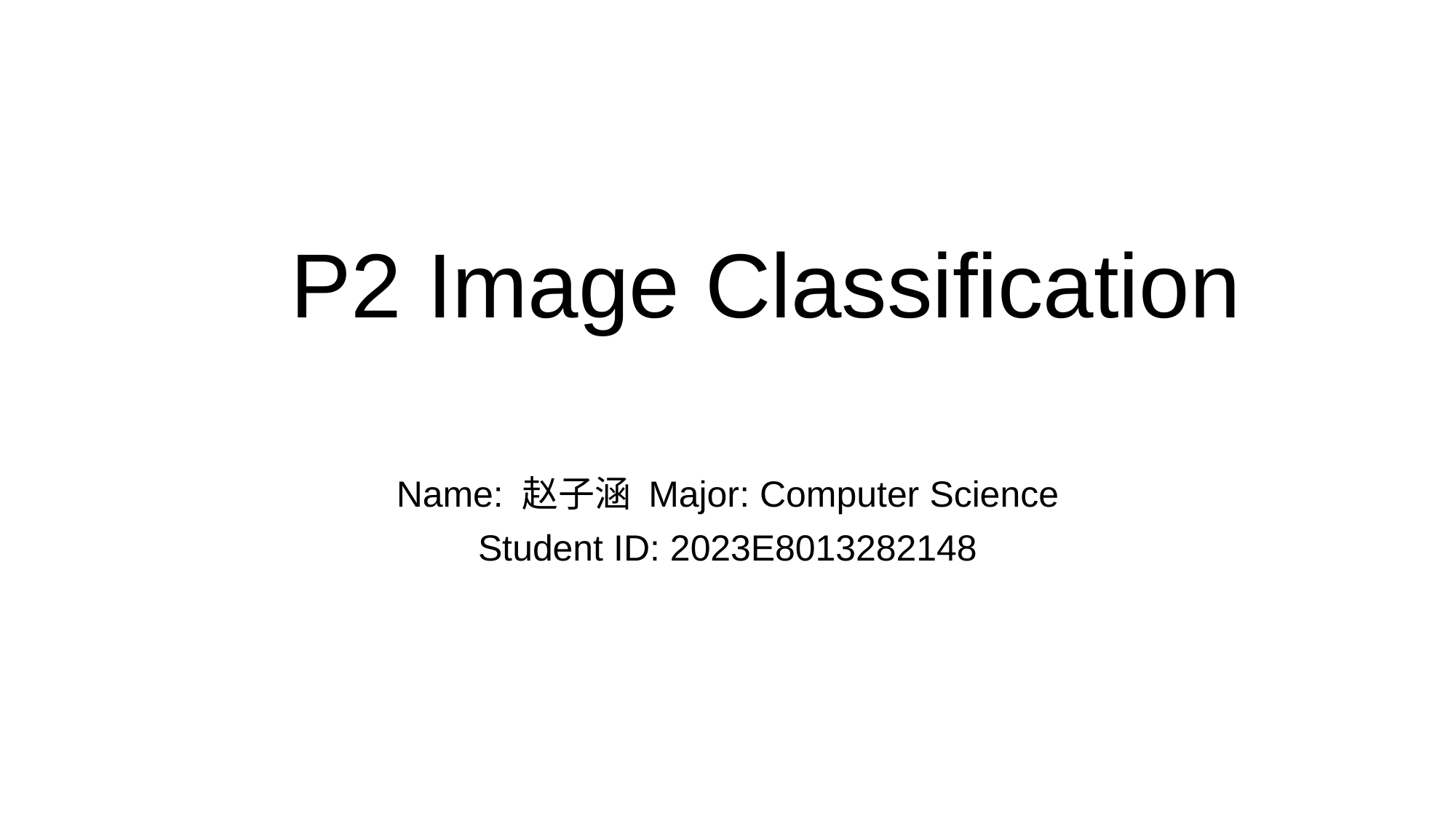

# P2 Image Classification
Name: 赵子涵 Major: Computer Science
Student ID: 2023E8013282148